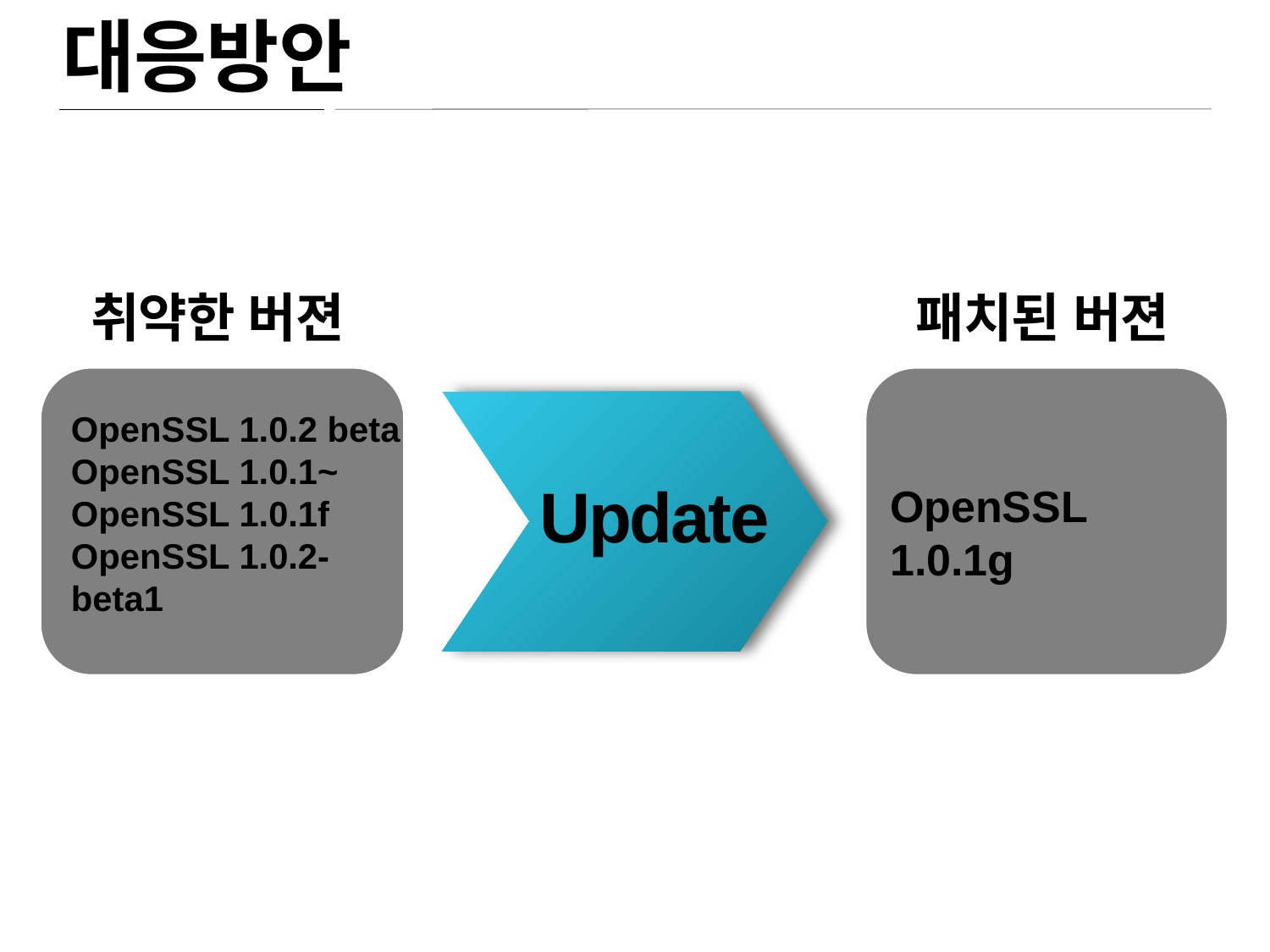

대응방안
취약한 버젼
패치된 버젼

OpenSSL 1.0.2 beta
OpenSSL 1.0.1~
OpenSSL 1.0.1f
OpenSSL 1.0.2-beta1
Update
OpenSSL 1.0.1g